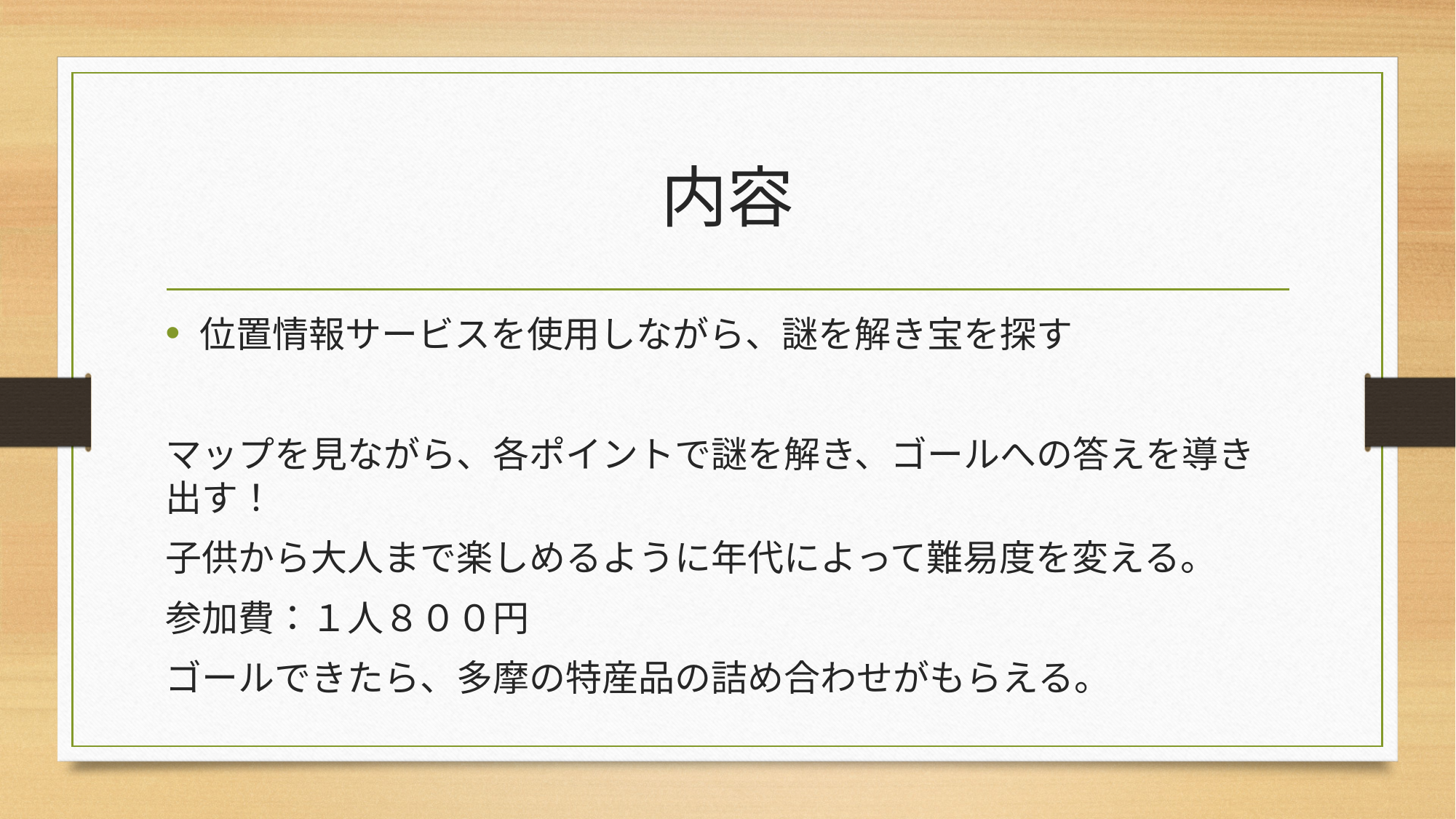

# 内容
位置情報サービスを使用しながら、謎を解き宝を探す

マップを見ながら、各ポイントで謎を解き、ゴールへの答えを導き出す！
子供から大人まで楽しめるように年代によって難易度を変える。
参加費：１人８００円
ゴールできたら、多摩の特産品の詰め合わせがもらえる。